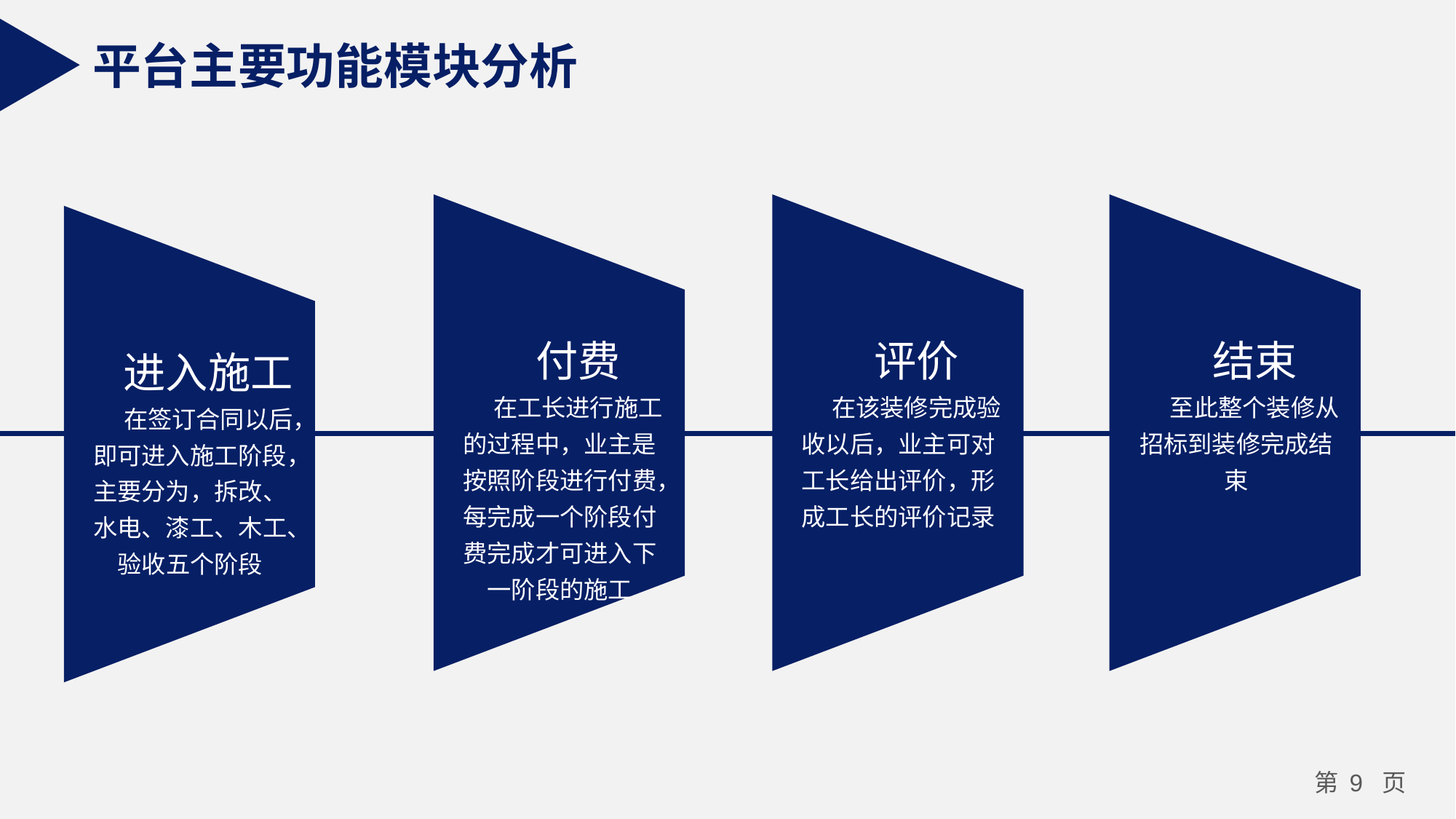

平台主要功能模块分析

付费
在工长进行施工的过程中，业主是按照阶段进行付费，每完成一个阶段付费完成才可进入下一阶段的施工

评价
在该装修完成验收以后，业主可对工长给出评价，形成工长的评价记录

结束
至此整个装修从招标到装修完成结束

进入施工
在签订合同以后，即可进入施工阶段，主要分为，拆改、水电、漆工、木工、验收五个阶段